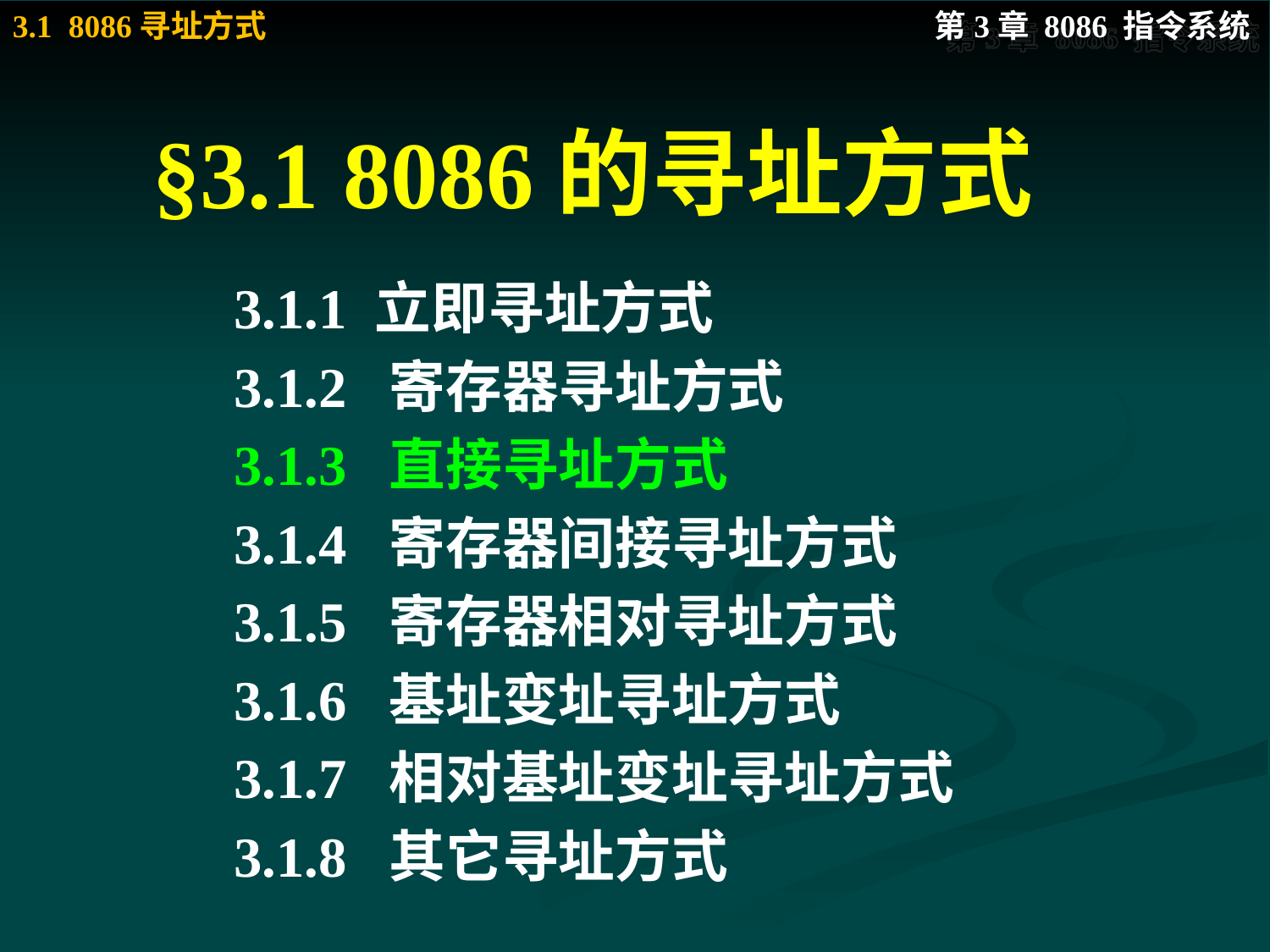

# §3.1 8086的寻址方式
3.1.1 立即寻址方式
3.1.2  寄存器寻址方式
3.1.3  直接寻址方式
3.1.4  寄存器间接寻址方式
3.1.5  寄存器相对寻址方式
3.1.6  基址变址寻址方式
3.1.7  相对基址变址寻址方式
3.1.8  其它寻址方式